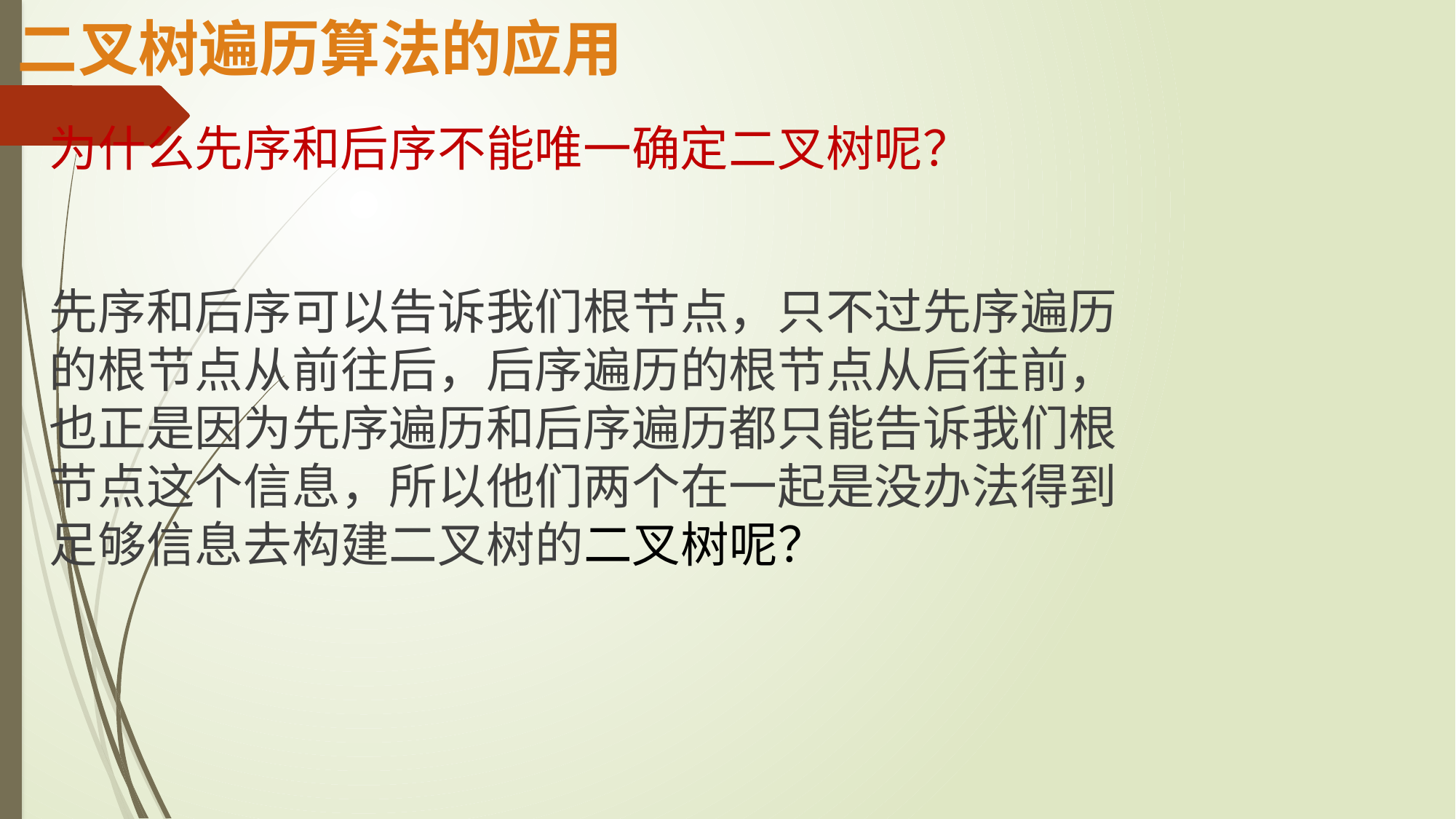

二叉树遍历算法的应用
为什么先序和后序不能唯一确定二叉树呢？
先序和后序可以告诉我们根节点，只不过先序遍历的根节点从前往后，后序遍历的根节点从后往前，也正是因为先序遍历和后序遍历都只能告诉我们根节点这个信息，所以他们两个在一起是没办法得到足够信息去构建二叉树的二叉树呢？